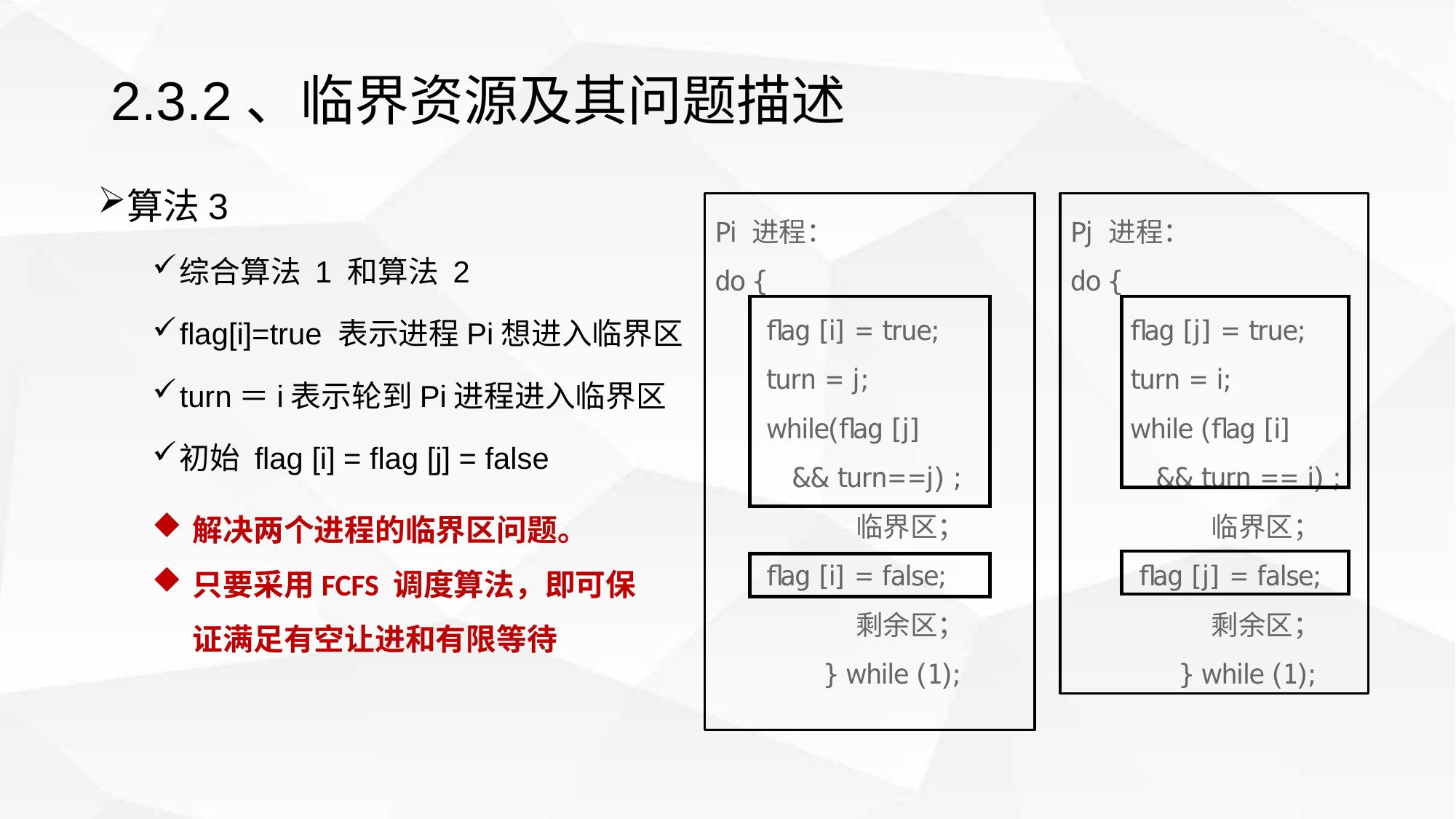

# 2.3.2、临界资源及其问题描述
算法3
综合算法 1 和算法 2
flag[i]=true 表示进程Pi想进入临界区
turn＝i表示轮到Pi进程进入临界区
初始 flag [i] = flag [j] = false
Pi 进程：
do {
      flag [i] = true;
      turn = j;
      while(flag [j]
         && turn==j) ;
	    临界区；
      flag [i] = false;
	    剩余区；
	} while (1);
Pj 进程：
do {
       flag [j] = true;
       turn = i;
       while (flag [i]
          && turn == i) ;
	    临界区；
        flag [j] = false;
	    剩余区；
	} while (1);

解决两个进程的临界区问题。
只要采用FCFS 调度算法，即可保证满足有空让进和有限等待